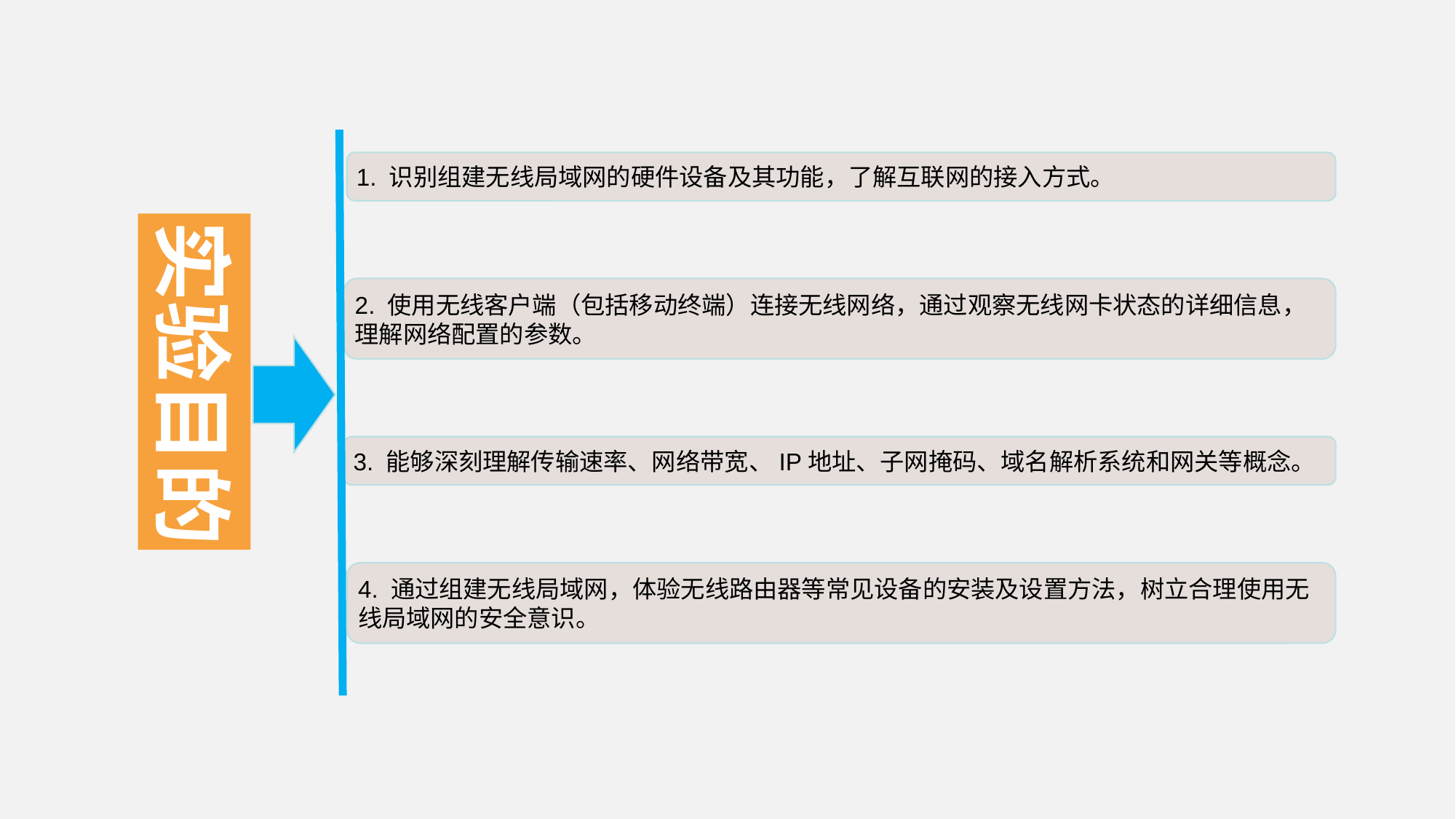

1. 识别组建无线局域网的硬件设备及其功能，了解互联网的接入方式。
实验目的
2. 使用无线客户端（包括移动终端）连接无线网络，通过观察无线网卡状态的详细信息，理解网络配置的参数。

3. 能够深刻理解传输速率、网络带宽、IP地址、子网掩码、域名解析系统和网关等概念。
4. 通过组建无线局域网，体验无线路由器等常见设备的安装及设置方法，树立合理使用无线局域网的安全意识。